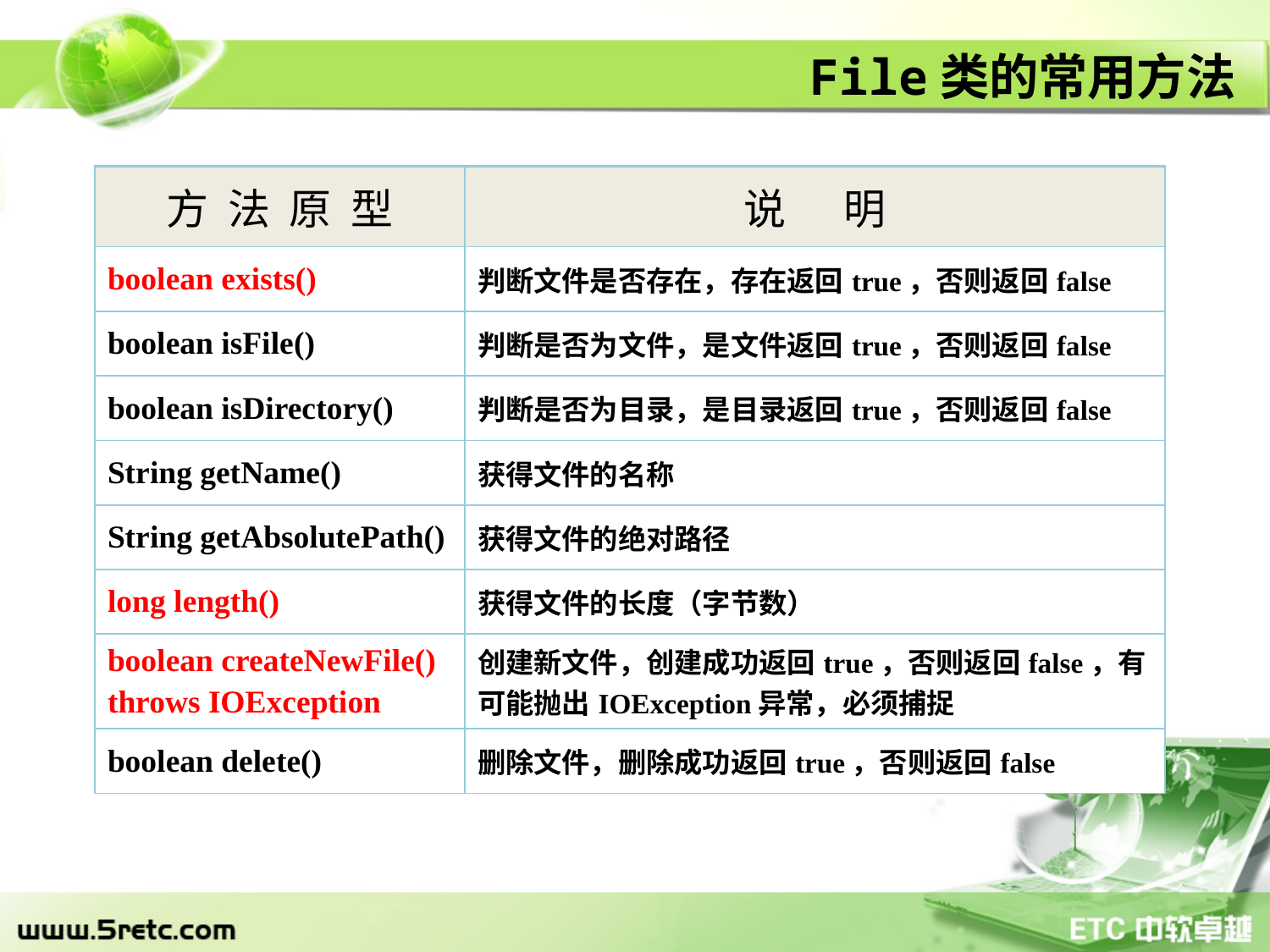

File类的常用方法
| 方 法 原 型 | 说 明 |
| --- | --- |
| boolean exists() | 判断文件是否存在，存在返回true，否则返回false |
| boolean isFile() | 判断是否为文件，是文件返回true，否则返回false |
| boolean isDirectory() | 判断是否为目录，是目录返回true，否则返回false |
| String getName() | 获得文件的名称 |
| String getAbsolutePath() | 获得文件的绝对路径 |
| long length() | 获得文件的长度（字节数） |
| boolean createNewFile() throws IOException | 创建新文件，创建成功返回true，否则返回false，有可能抛出IOException异常，必须捕捉 |
| boolean delete() | 删除文件，删除成功返回true，否则返回false |